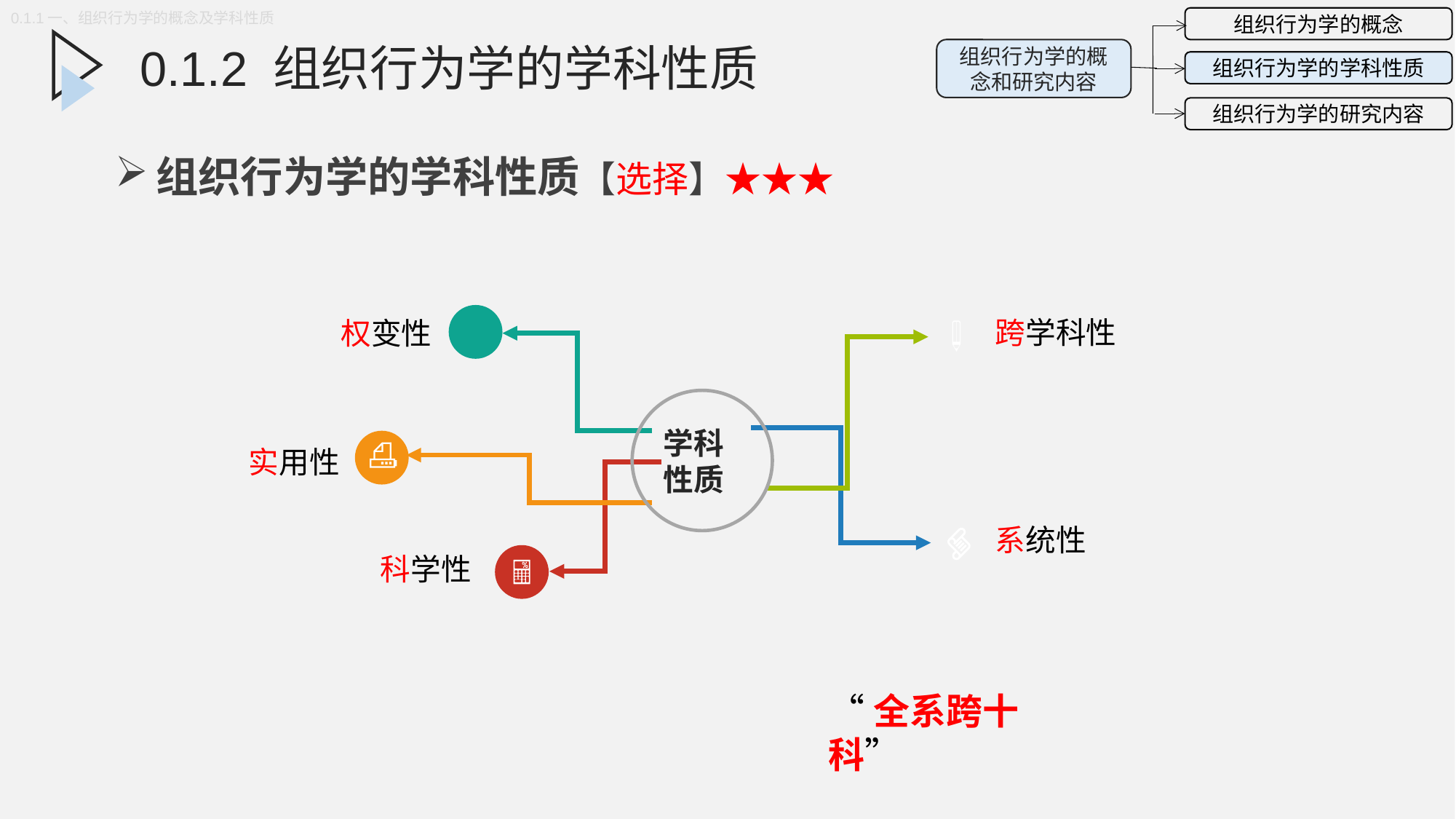

0.1.1一、组织行为学的概念及学科性质
组织行为学的概念
组织行为学的概念和研究内容
组织行为学的学科性质

组织行为学的研究内容
0.1.2 组织行为学的学科性质
组织行为学的学科性质【选择】★★★

跨学科性
权变性

学科性质

实用性

系统性

科学性

“全系跨十科”